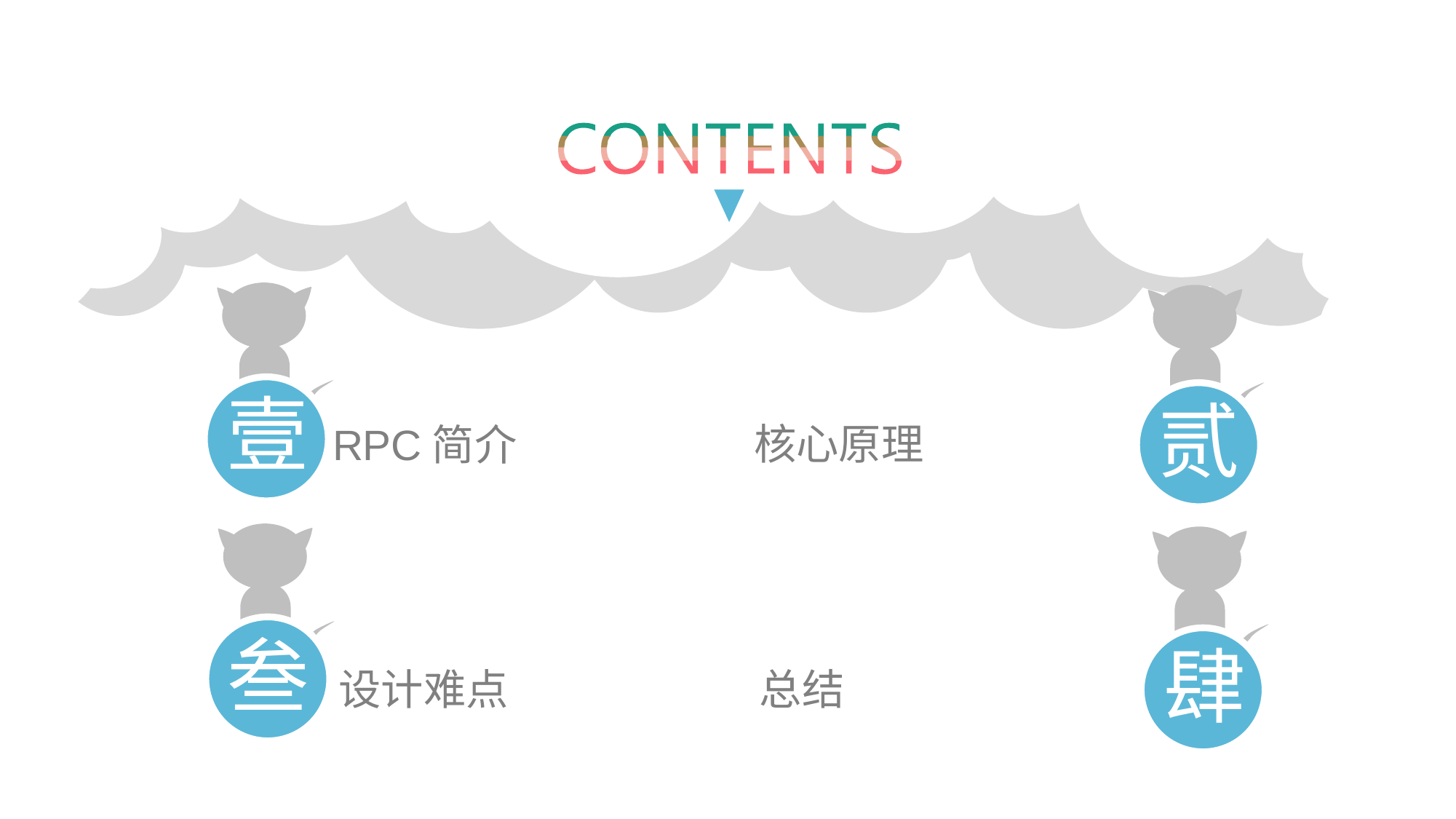

壹

贰
核心原理
RPC简介

叁

肆
总结
设计难点